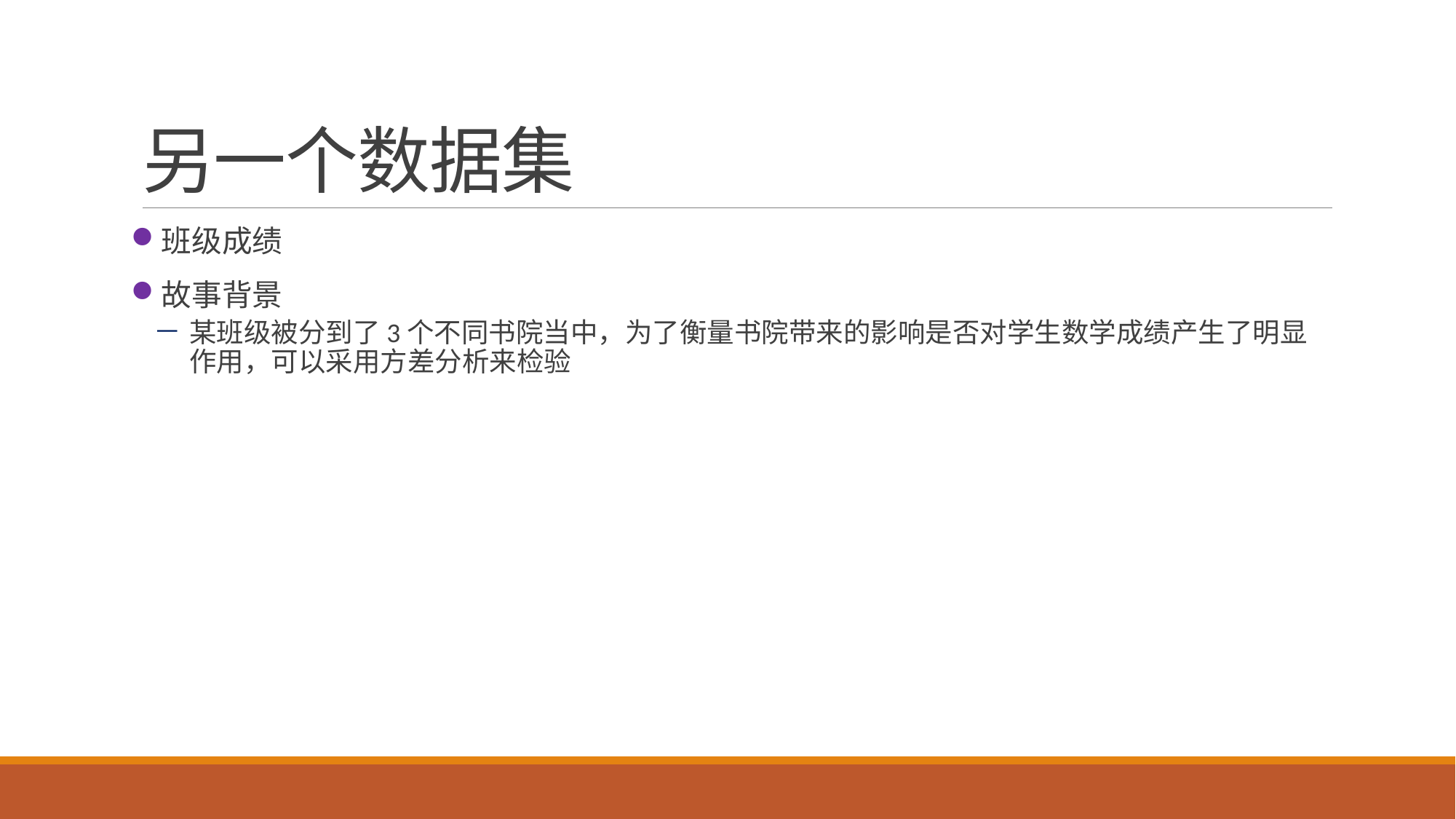

# 另一个数据集
班级成绩
故事背景
某班级被分到了3个不同书院当中，为了衡量书院带来的影响是否对学生数学成绩产生了明显作用，可以采用方差分析来检验